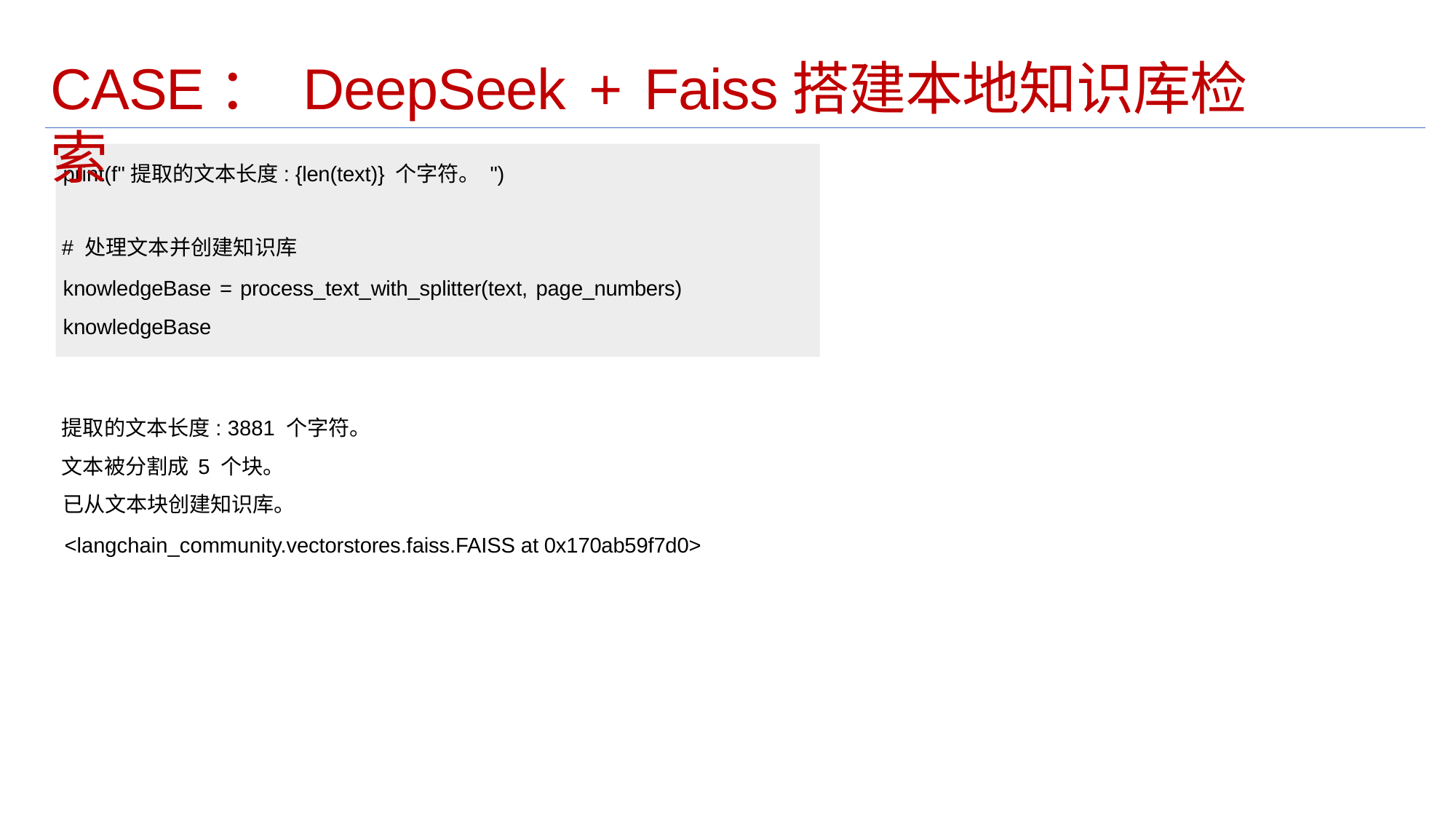

CASE： DeepSeek + Faiss搭建本地知识库检索

print(f"提取的文本长度: {len(text)} 个字符。 ")

# 处理文本并创建知识库
knowledgeBase = process_text_with_splitter(text, page_numbers)

knowledgeBase

提取的文本长度: 3881 个字符。
文本被分割成 5 个块。
已从文本块创建知识库。

<langchain_community.vectorstores.faiss.FAISS at 0x170ab59f7d0>